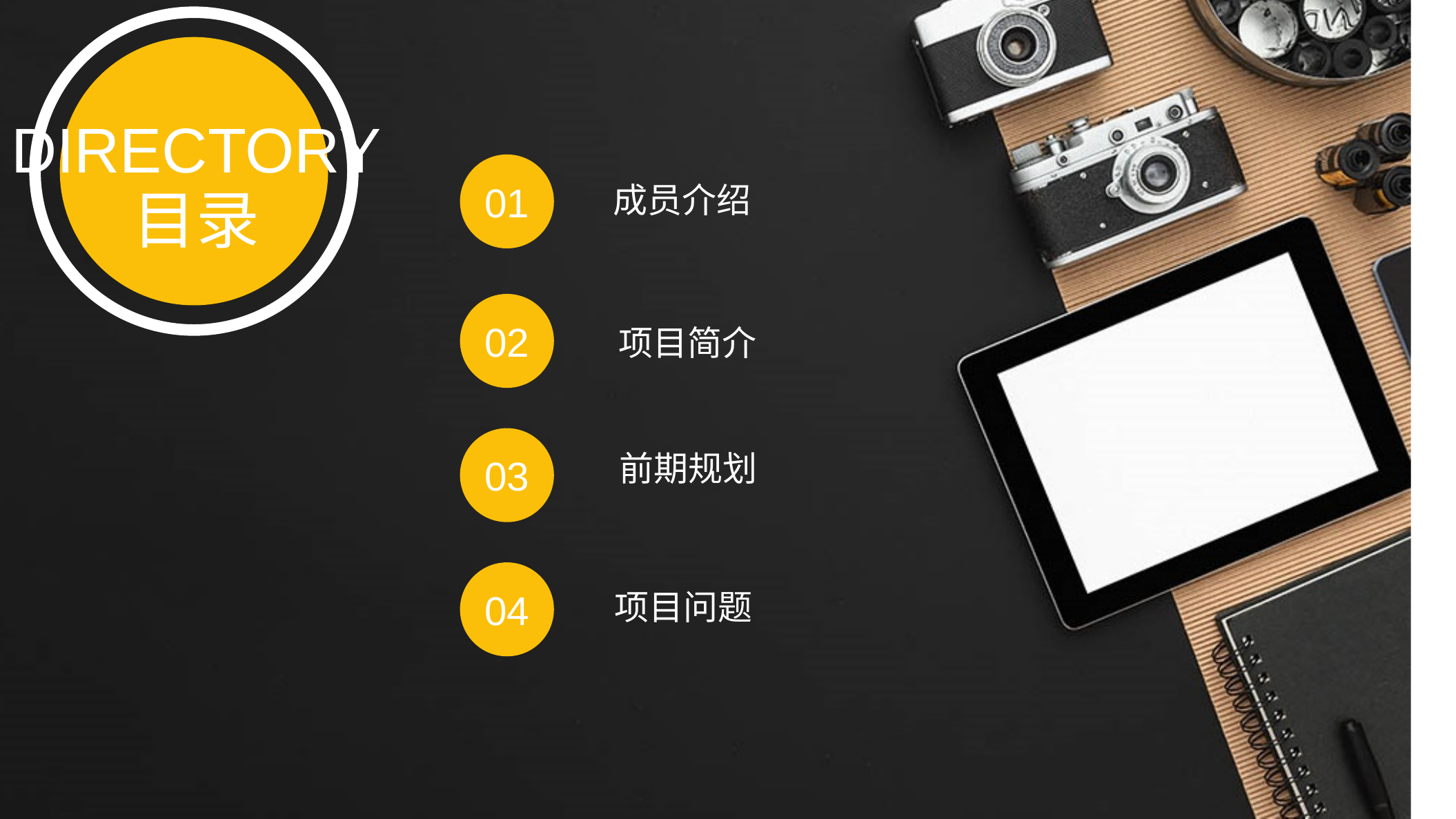

DIRECTORY
01
成员介绍
目录
02
项目简介
03
前期规划
04
项目问题